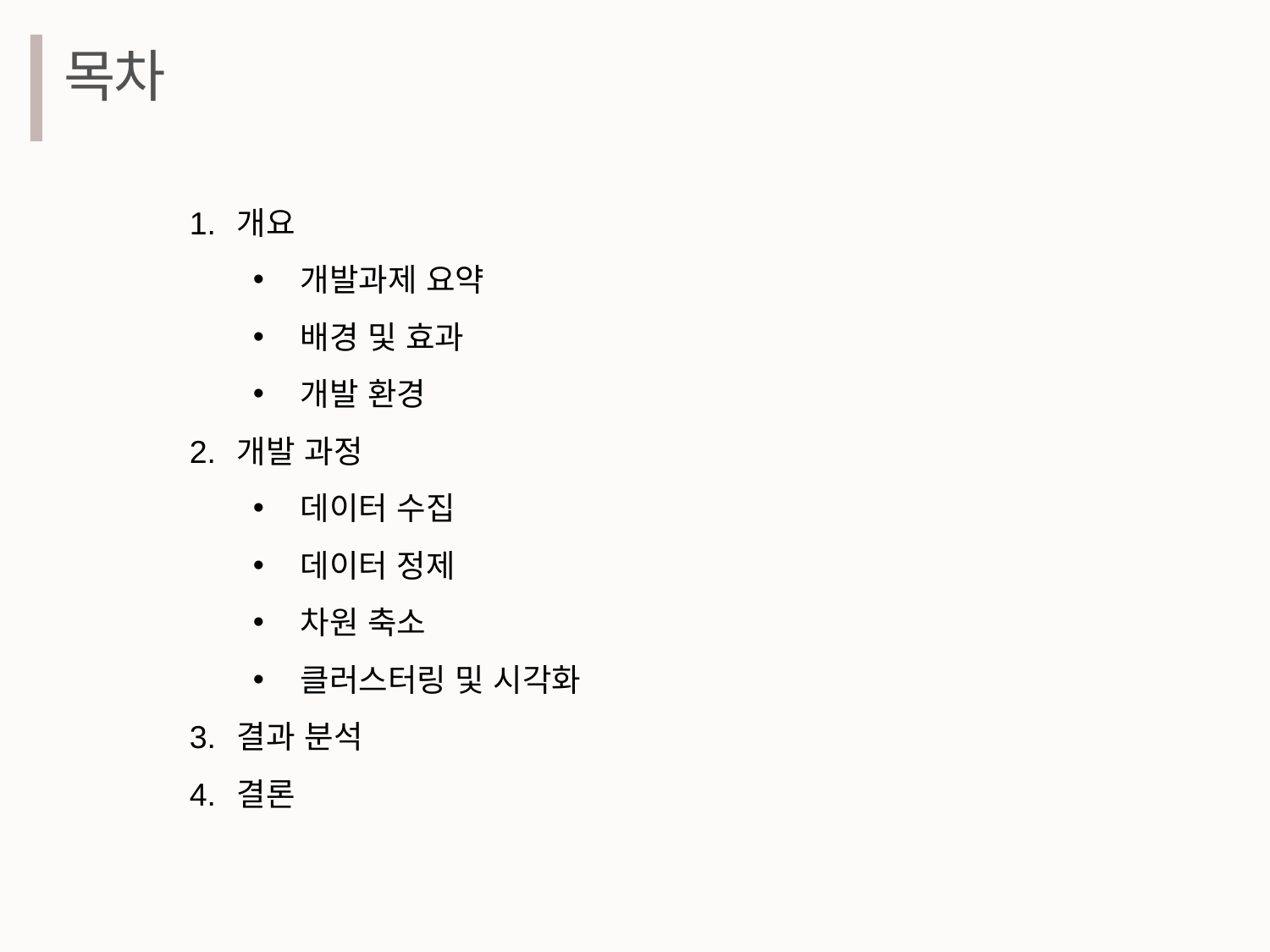

목차
개요
개발과제 요약
배경 및 효과
개발 환경
개발 과정
데이터 수집
데이터 정제
차원 축소
클러스터링 및 시각화
결과 분석
결론